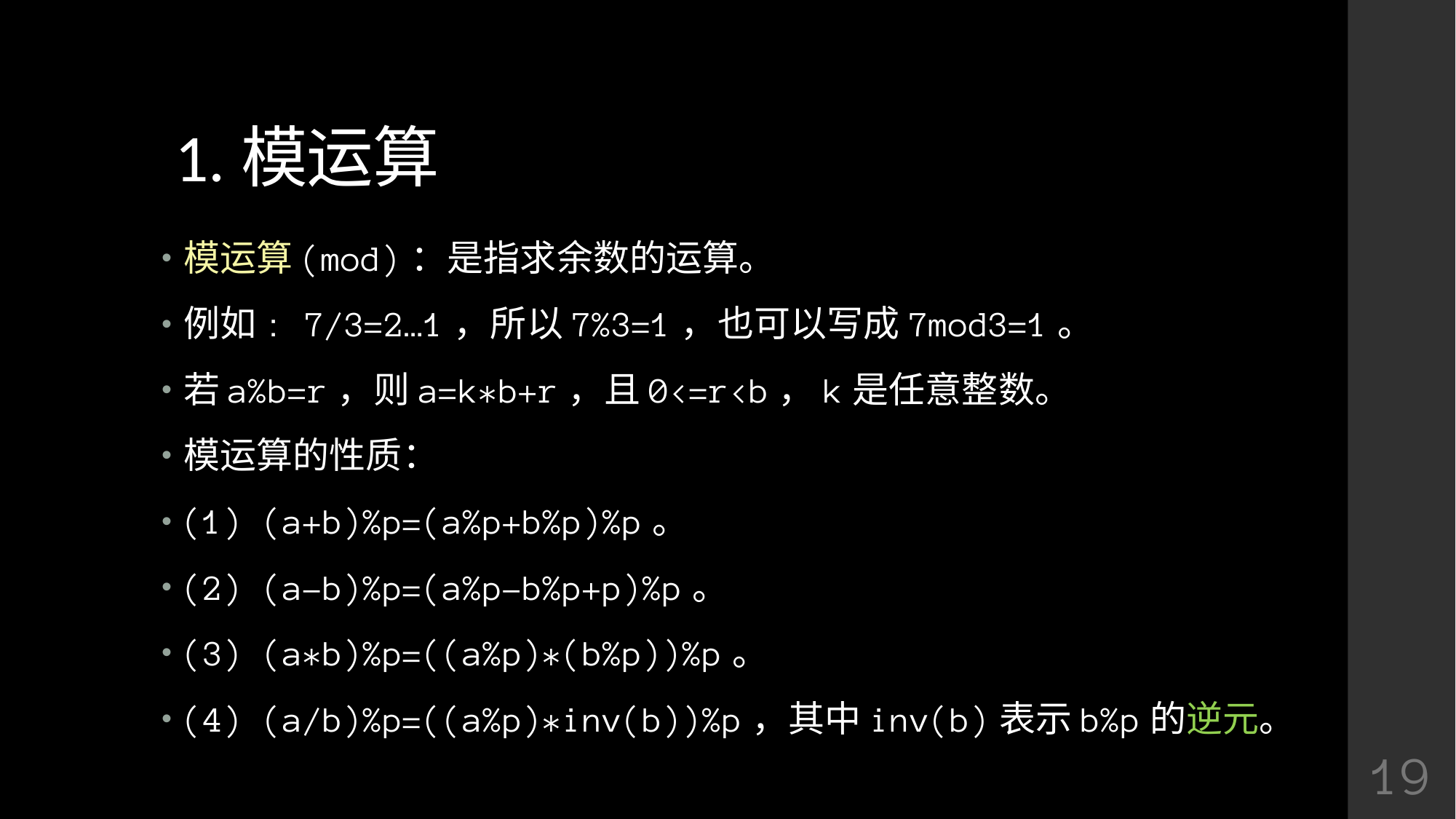

# 1.模运算
模运算(mod)：是指求余数的运算。
例如: 7/3=2…1，所以7%3=1，也可以写成7mod3=1。
若a%b=r，则a=k*b+r，且0<=r<b，k是任意整数。
模运算的性质：
(1) (a+b)%p=(a%p+b%p)%p。
(2) (a-b)%p=(a%p-b%p+p)%p。
(3) (a*b)%p=((a%p)*(b%p))%p。
(4) (a/b)%p=((a%p)*inv(b))%p，其中inv(b)表示b%p的逆元。

19